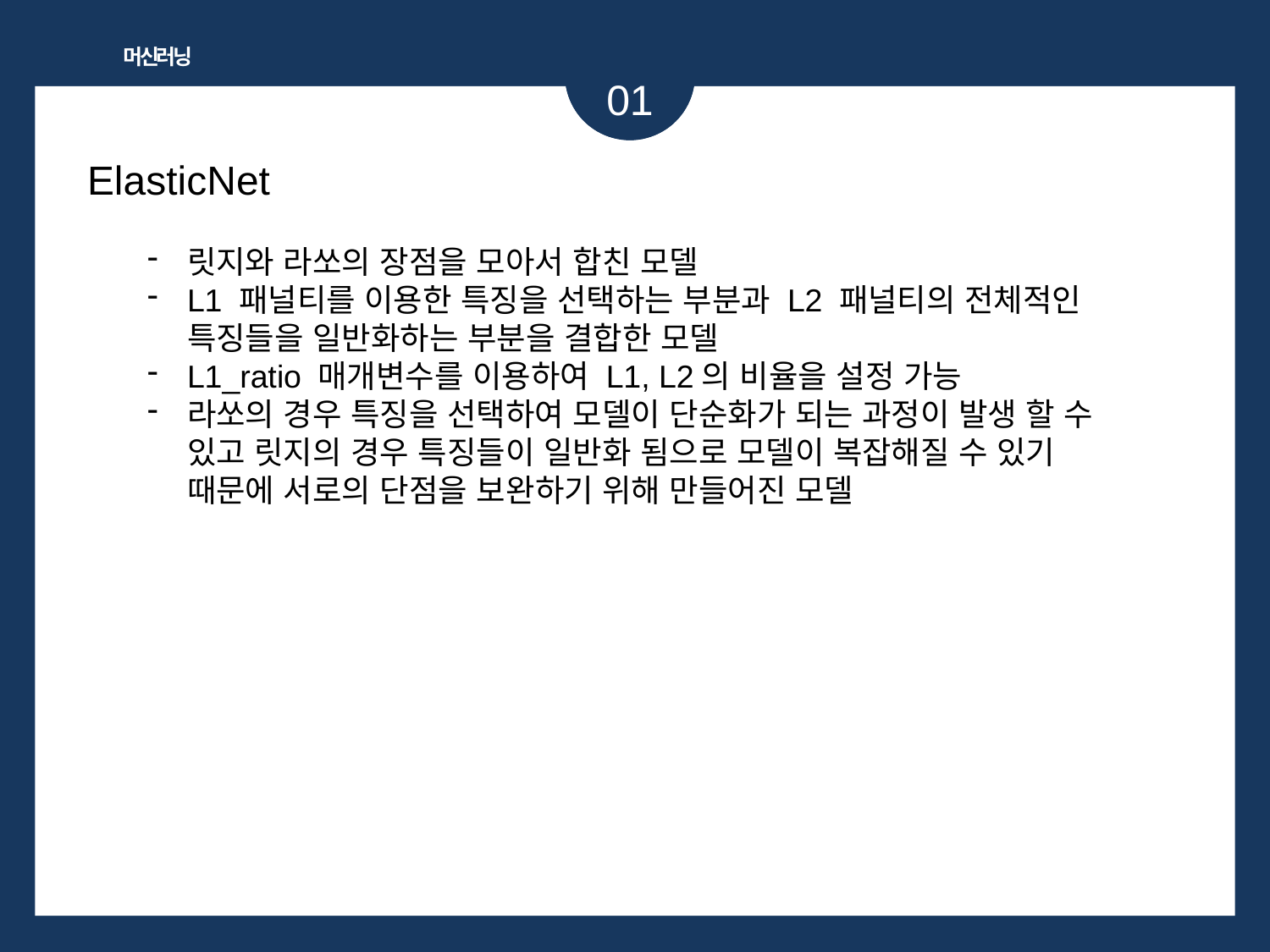

머신러닝
01
ElasticNet
릿지와 라쏘의 장점을 모아서 합친 모델
L1 패널티를 이용한 특징을 선택하는 부분과 L2 패널티의 전체적인 특징들을 일반화하는 부분을 결합한 모델
L1_ratio 매개변수를 이용하여 L1, L2의 비율을 설정 가능
라쏘의 경우 특징을 선택하여 모델이 단순화가 되는 과정이 발생 할 수 있고 릿지의 경우 특징들이 일반화 됨으로 모델이 복잡해질 수 있기 때문에 서로의 단점을 보완하기 위해 만들어진 모델